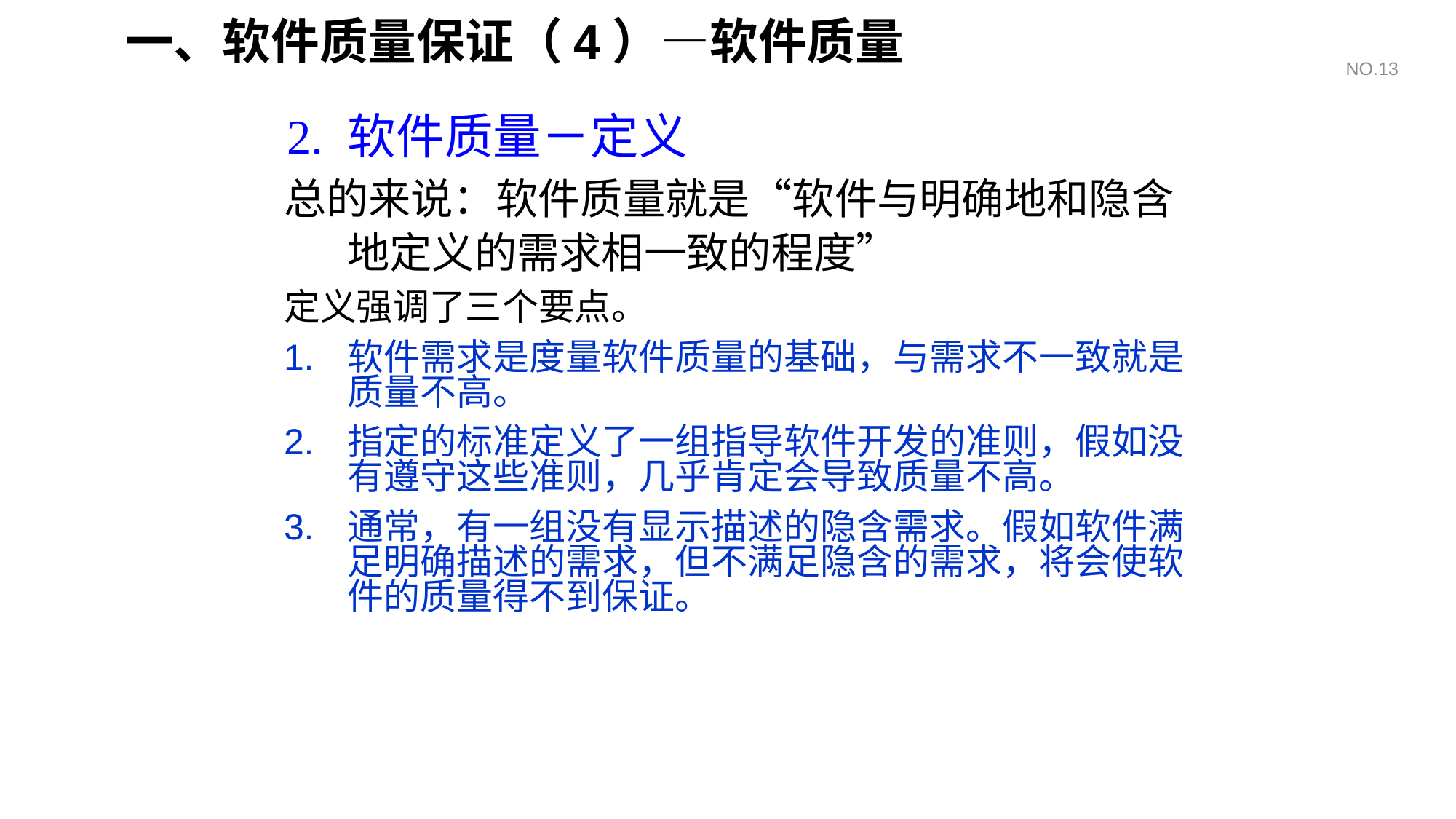

# 一、软件质量保证（4）—软件质量
NO.13
2. 软件质量－定义
总的来说：软件质量就是“软件与明确地和隐含地定义的需求相一致的程度”
定义强调了三个要点。
软件需求是度量软件质量的基础，与需求不一致就是质量不高。
指定的标准定义了一组指导软件开发的准则，假如没有遵守这些准则，几乎肯定会导致质量不高。
通常，有一组没有显示描述的隐含需求。假如软件满足明确描述的需求，但不满足隐含的需求，将会使软件的质量得不到保证。